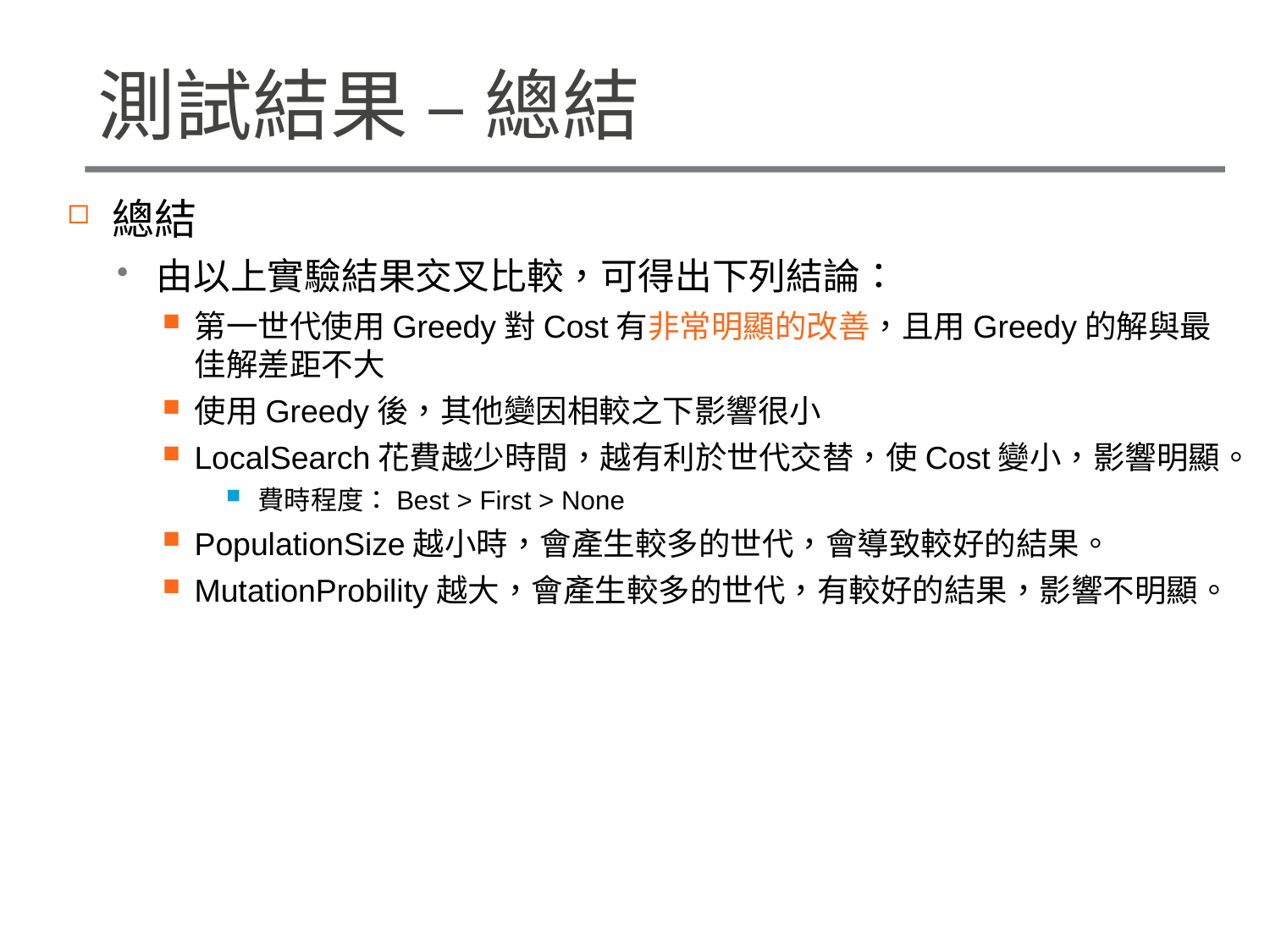

# 測試結果 – 總結
總結
由以上實驗結果交叉比較，可得出下列結論：
第一世代使用Greedy對Cost有非常明顯的改善，且用Greedy的解與最佳解差距不大
使用Greedy後，其他變因相較之下影響很小
LocalSearch花費越少時間，越有利於世代交替，使Cost變小，影響明顯。
費時程度：Best > First > None
PopulationSize越小時，會產生較多的世代，會導致較好的結果。
MutationProbility越大，會產生較多的世代，有較好的結果，影響不明顯。